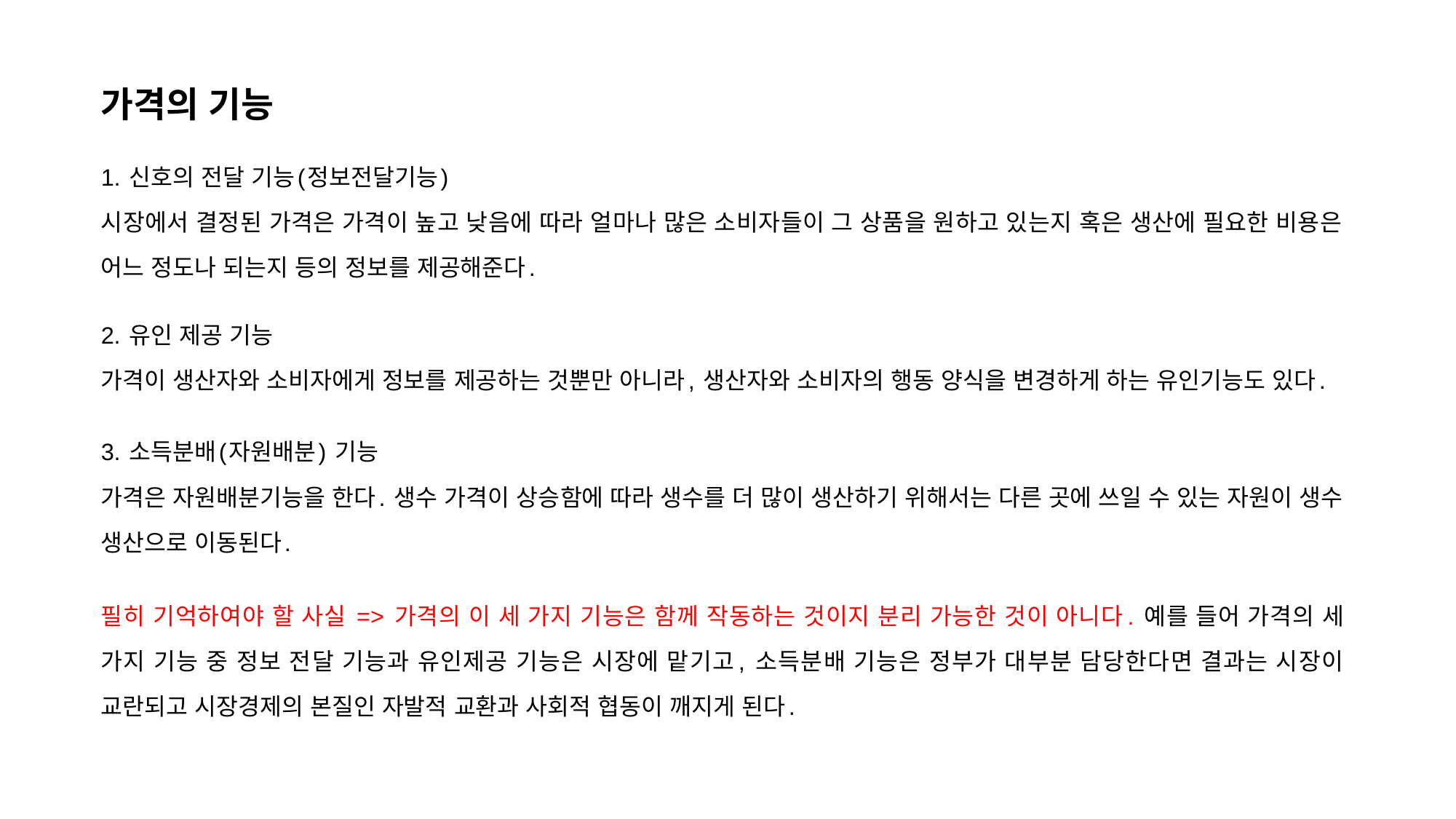

가격의 기능

1. 신호의 전달 기능(정보전달기능)
시장에서 결정된 가격은 가격이 높고 낮음에 따라 얼마나 많은 소비자들이 그 상품을 원하고 있는지 혹은 생산에 필요한 비용은 어느 정도나 되는지 등의 정보를 제공해준다.

2. 유인 제공 기능
가격이 생산자와 소비자에게 정보를 제공하는 것뿐만 아니라, 생산자와 소비자의 행동 양식을 변경하게 하는 유인기능도 있다.

3. 소득분배(자원배분) 기능
가격은 자원배분기능을 한다. 생수 가격이 상승함에 따라 생수를 더 많이 생산하기 위해서는 다른 곳에 쓰일 수 있는 자원이 생수 생산으로 이동된다.

필히 기억하여야 할 사실 => 가격의 이 세 가지 기능은 함께 작동하는 것이지 분리 가능한 것이 아니다. 예를 들어 가격의 세 가지 기능 중 정보 전달 기능과 유인제공 기능은 시장에 맡기고, 소득분배 기능은 정부가 대부분 담당한다면 결과는 시장이 교란되고 시장경제의 본질인 자발적 교환과 사회적 협동이 깨지게 된다.